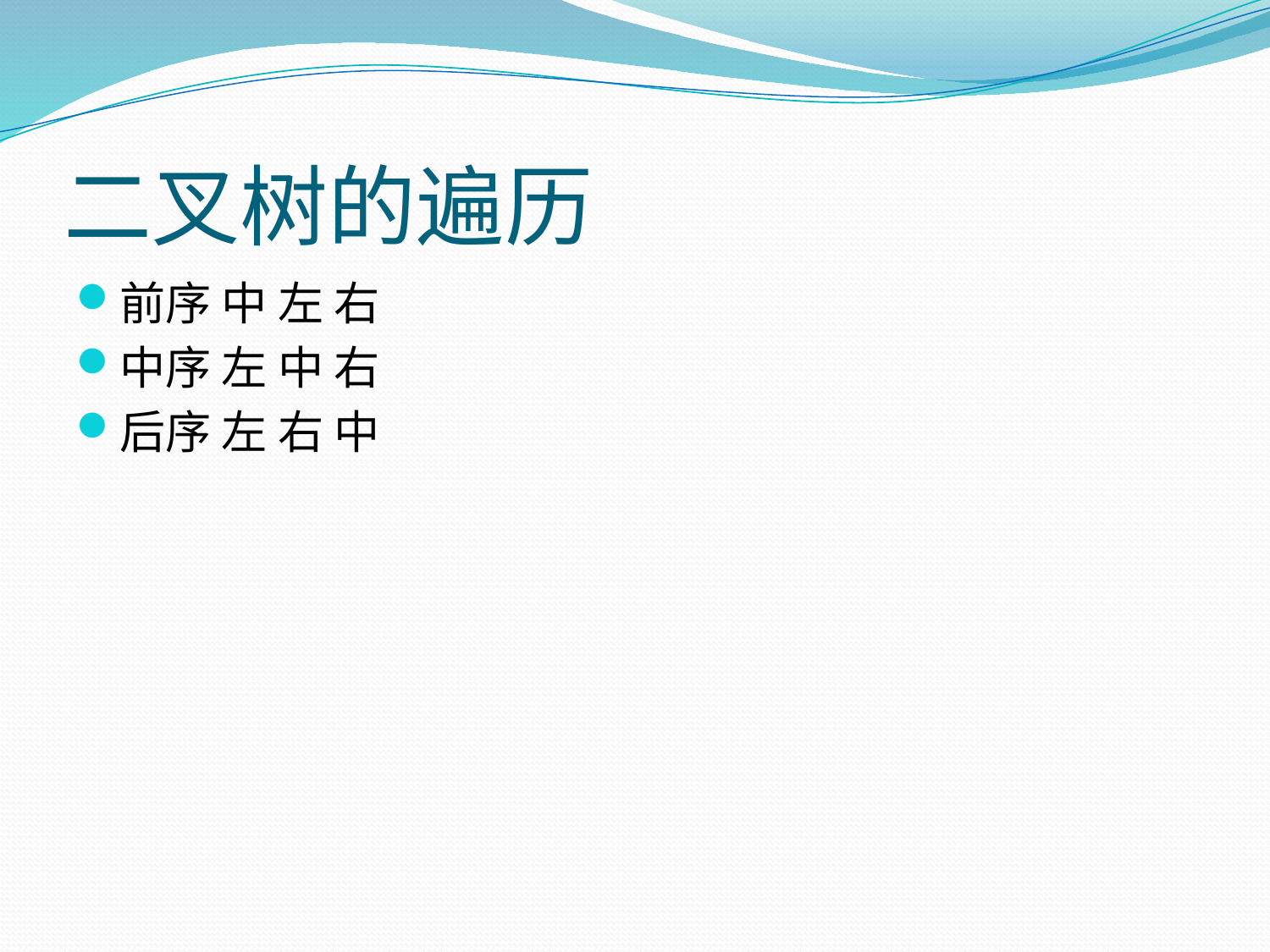

# 二叉树的遍历
前序 中 左 右
中序 左 中 右
后序 左 右 中